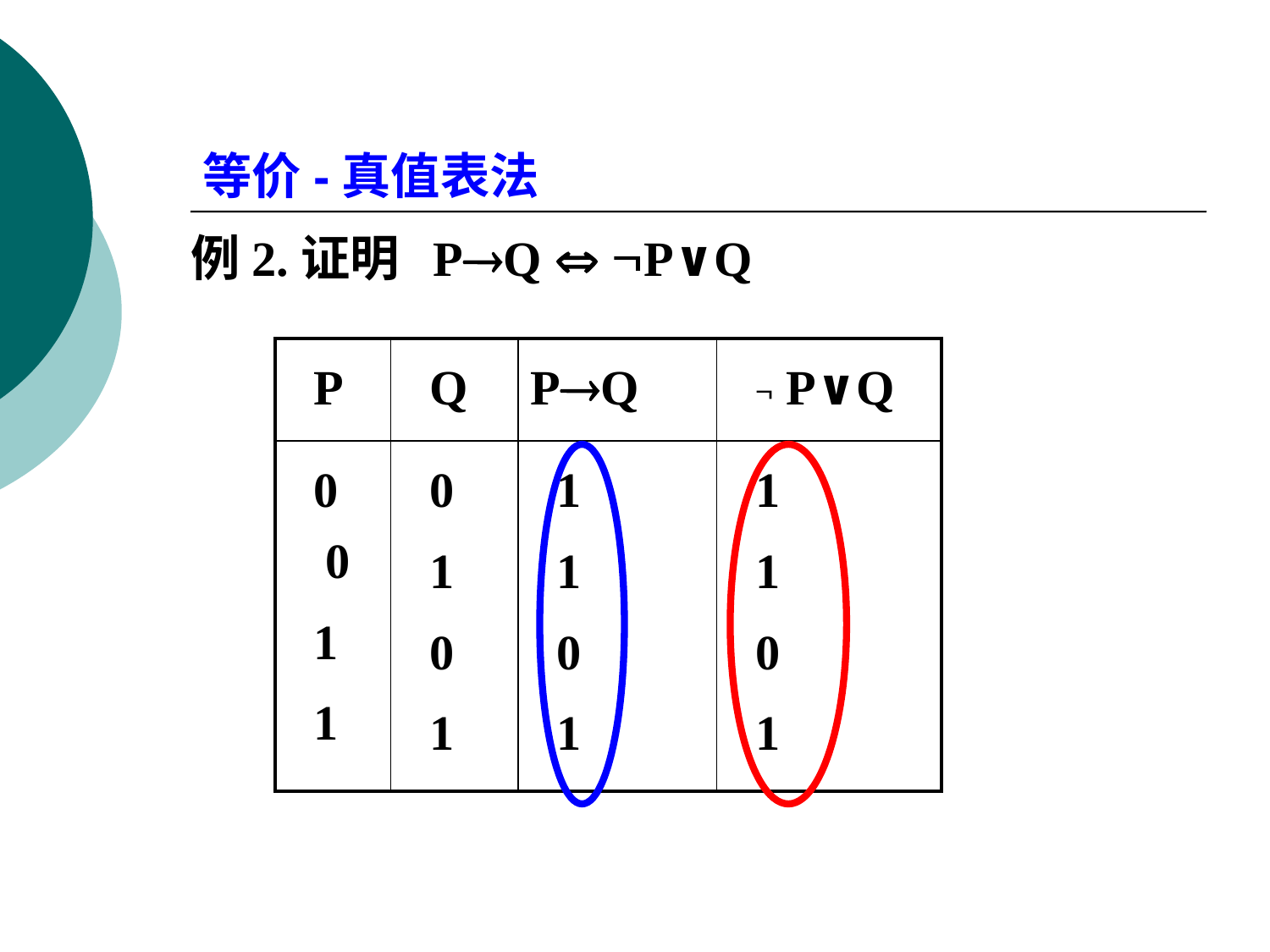

等价-真值表法
例2.证明  P→Q ⇔ ¬P∨Q
| P | Q | P→Q | ¬ P∨Q |
| --- | --- | --- | --- |
| 0 0 1 1 | 0 1 0 1 | 1 1 0 1 | 1 1 0 1 |